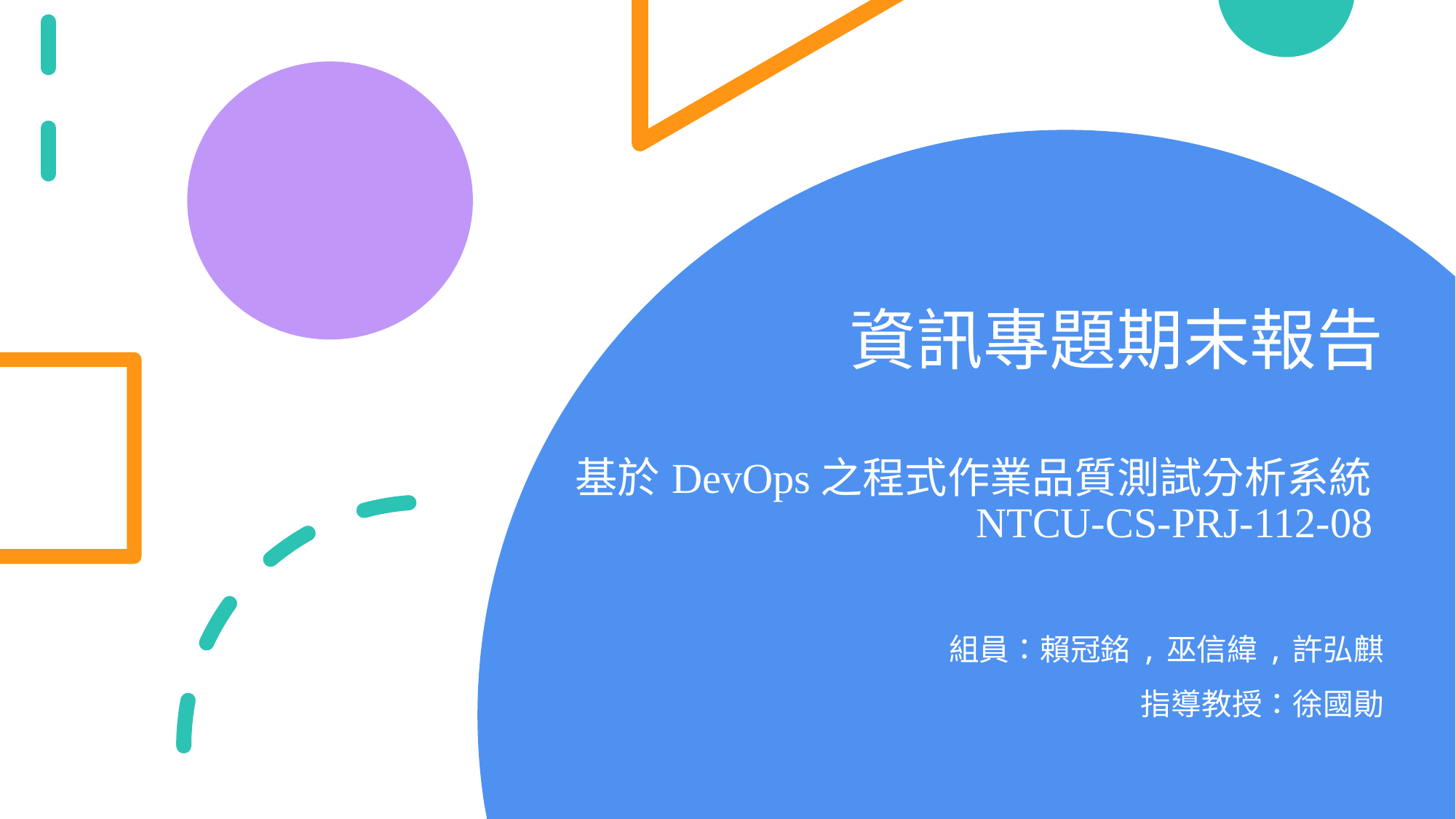

# 資訊專題期末報告 基於DevOps之程式作業品質測試分析系統NTCU-CS-PRJ-112-08
組員：賴冠銘,巫信緯,許弘麒
指導教授：徐國勛